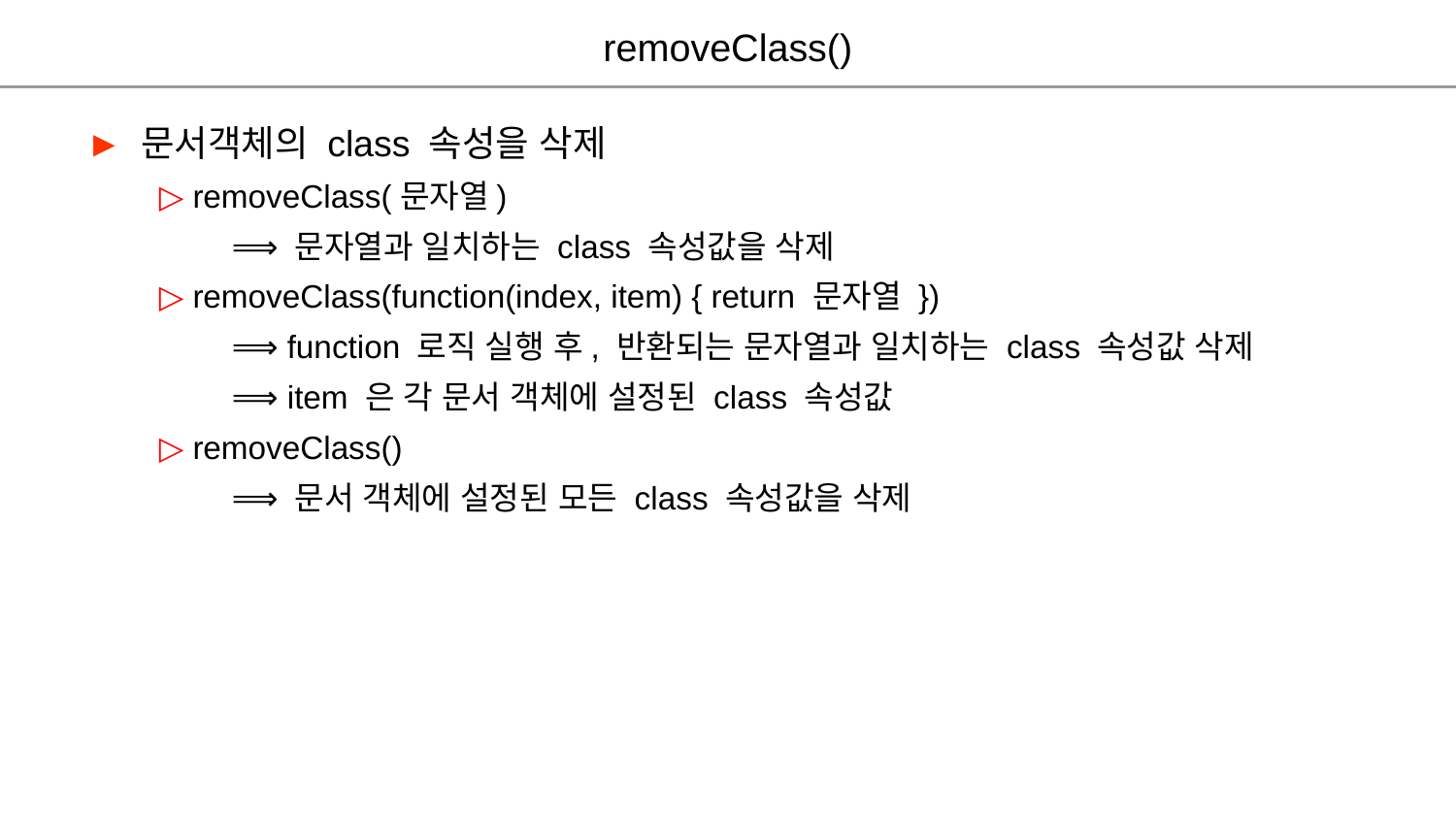

removeClass()
► 문서객체의 class 속성을 삭제
▷ removeClass(문자열)
⟹ 문자열과 일치하는 class 속성값을 삭제
▷ removeClass(function(index, item) { return 문자열 })
⟹ function 로직 실행 후, 반환되는 문자열과 일치하는 class 속성값 삭제
⟹ item 은 각 문서 객체에 설정된 class 속성값
▷ removeClass()
⟹ 문서 객체에 설정된 모든 class 속성값을 삭제